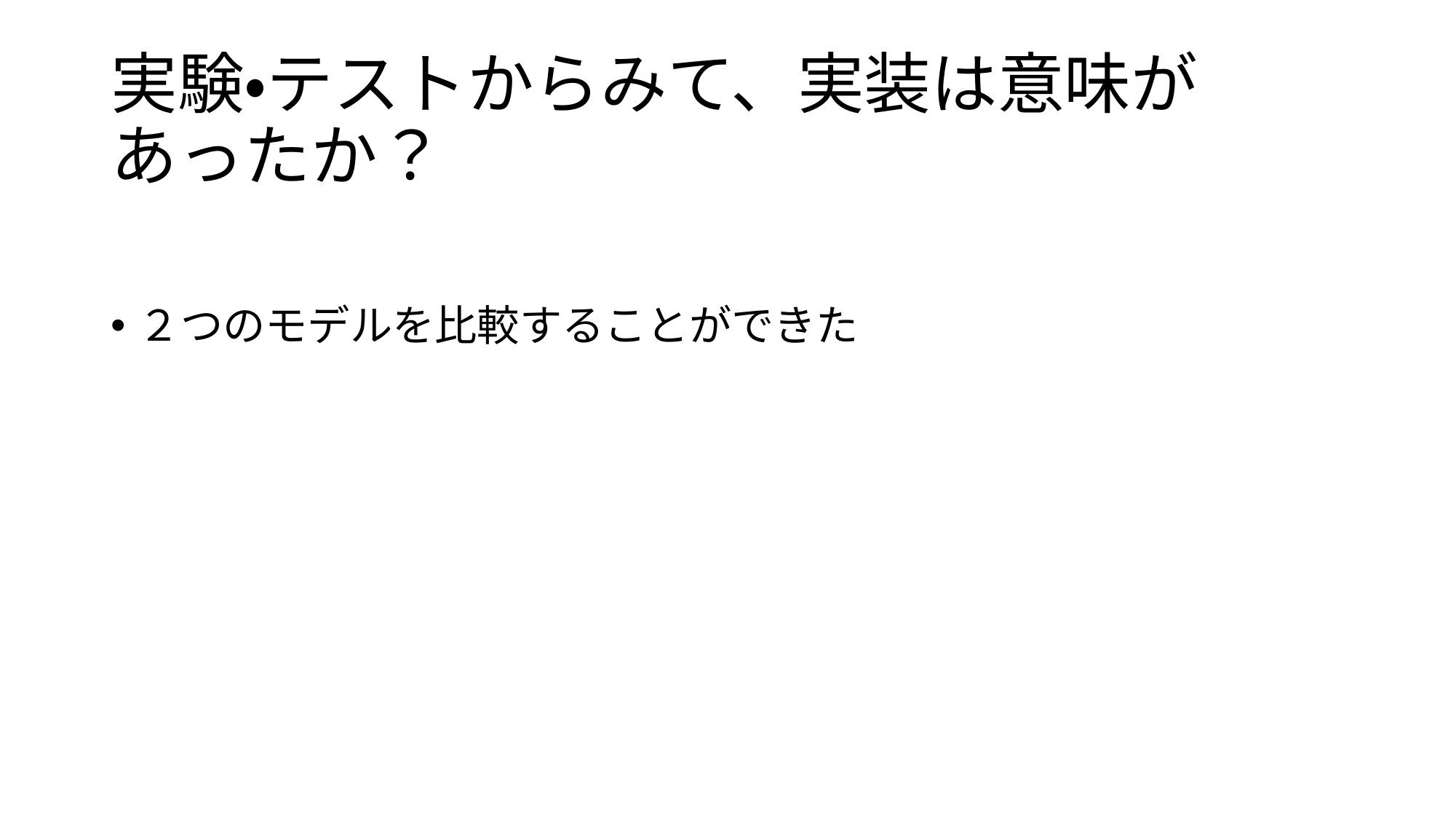

# 実験・テストからみて、実装は意味があったか？
２つのモデルを比較することができた